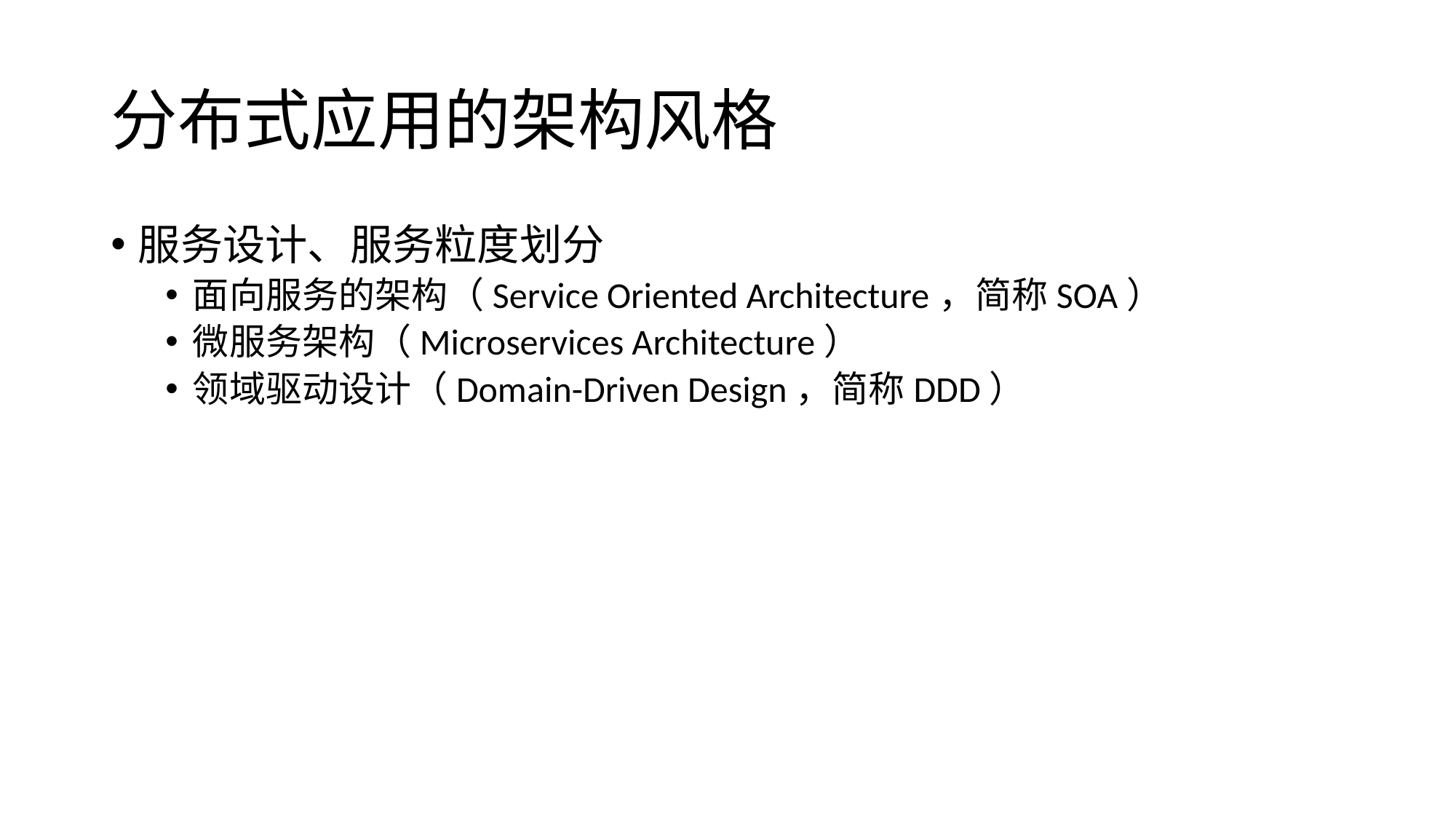

# 分布式应用的架构风格
服务设计、服务粒度划分
面向服务的架构（Service Oriented Architecture，简称SOA）
微服务架构（Microservices Architecture）
领域驱动设计（Domain-Driven Design，简称DDD）